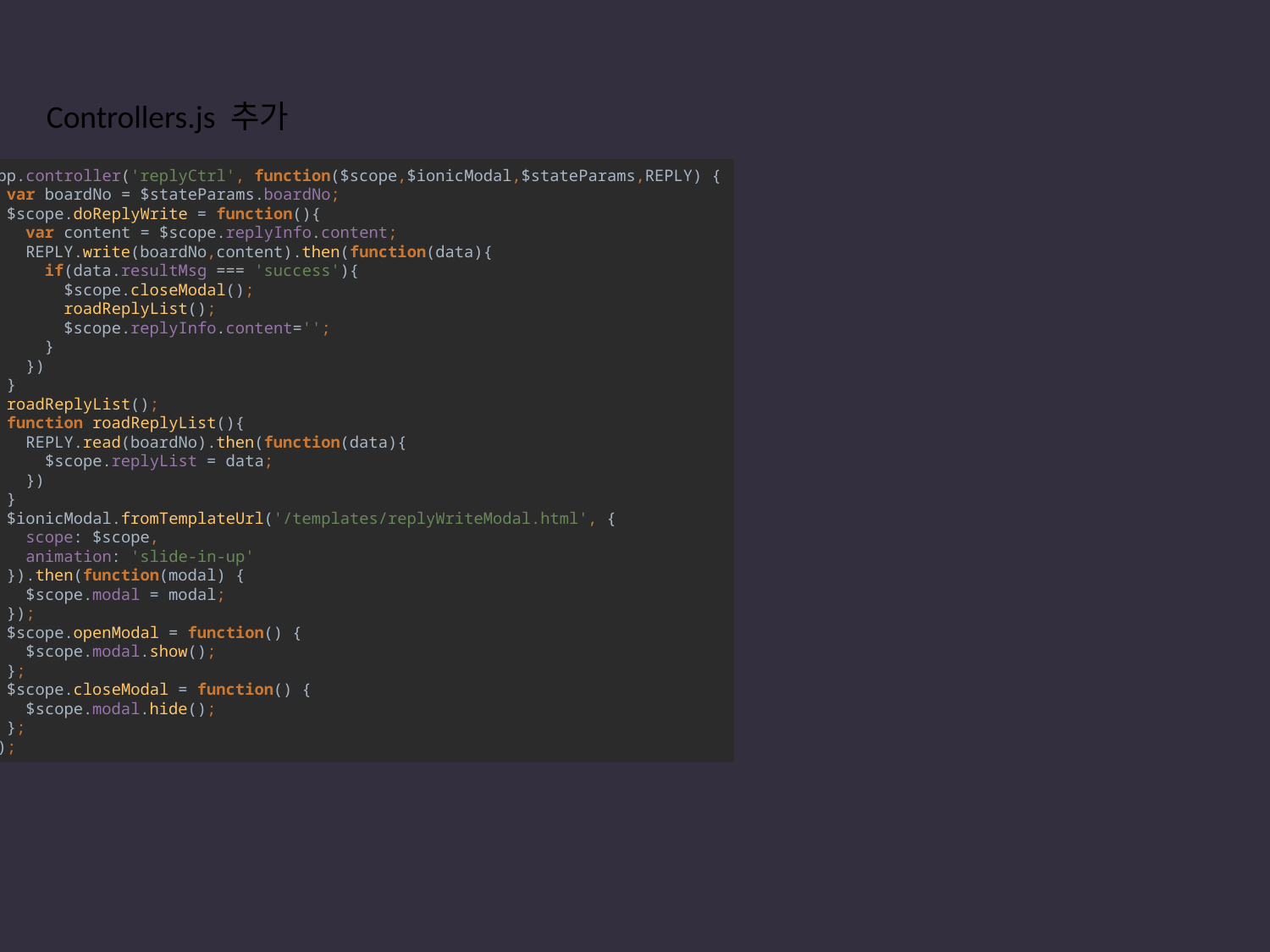

Controllers.js 추가
app.controller('replyCtrl', function($scope,$ionicModal,$stateParams,REPLY) {
  var boardNo = $stateParams.boardNo;
  $scope.doReplyWrite = function(){
    var content = $scope.replyInfo.content;
    REPLY.write(boardNo,content).then(function(data){
      if(data.resultMsg === 'success'){
        $scope.closeModal();
        roadReplyList();
        $scope.replyInfo.content='';
      }
    })
  }
  roadReplyList();
  function roadReplyList(){
    REPLY.read(boardNo).then(function(data){
      $scope.replyList = data;
    })
  }
  $ionicModal.fromTemplateUrl('/templates/replyWriteModal.html', {
    scope: $scope,
    animation: 'slide-in-up'
  }).then(function(modal) {
    $scope.modal = modal;
  });
  $scope.openModal = function() {
    $scope.modal.show();
  };
  $scope.closeModal = function() {
    $scope.modal.hide();
  };
});